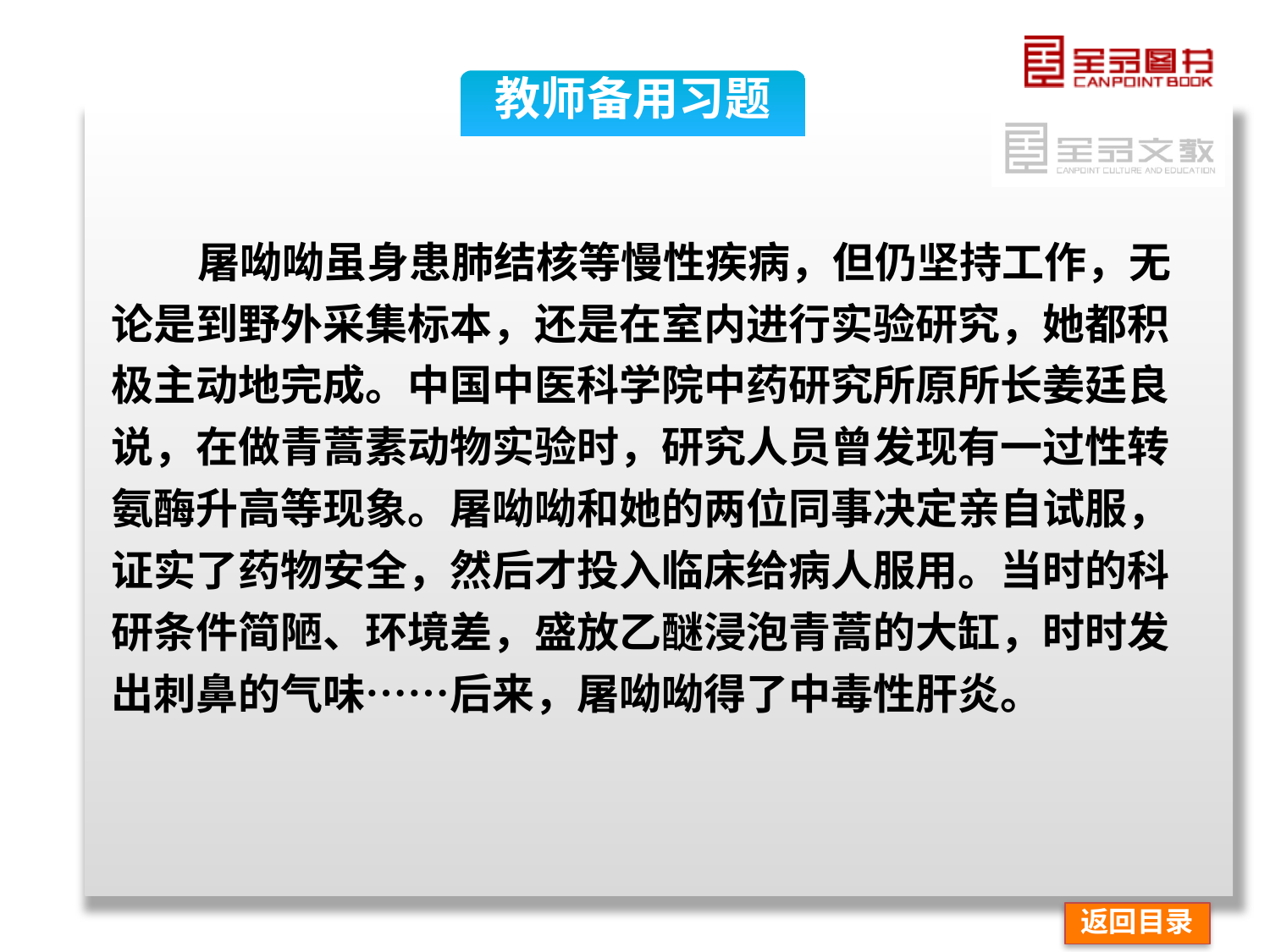

教师备用习题
屠呦呦虽身患肺结核等慢性疾病，但仍坚持工作，无论是到野外采集标本，还是在室内进行实验研究，她都积极主动地完成。中国中医科学院中药研究所原所长姜廷良说，在做青蒿素动物实验时，研究人员曾发现有一过性转氨酶升高等现象。屠呦呦和她的两位同事决定亲自试服，证实了药物安全，然后才投入临床给病人服用。当时的科研条件简陋、环境差，盛放乙醚浸泡青蒿的大缸，时时发出刺鼻的气味……后来，屠呦呦得了中毒性肝炎。
返回目录